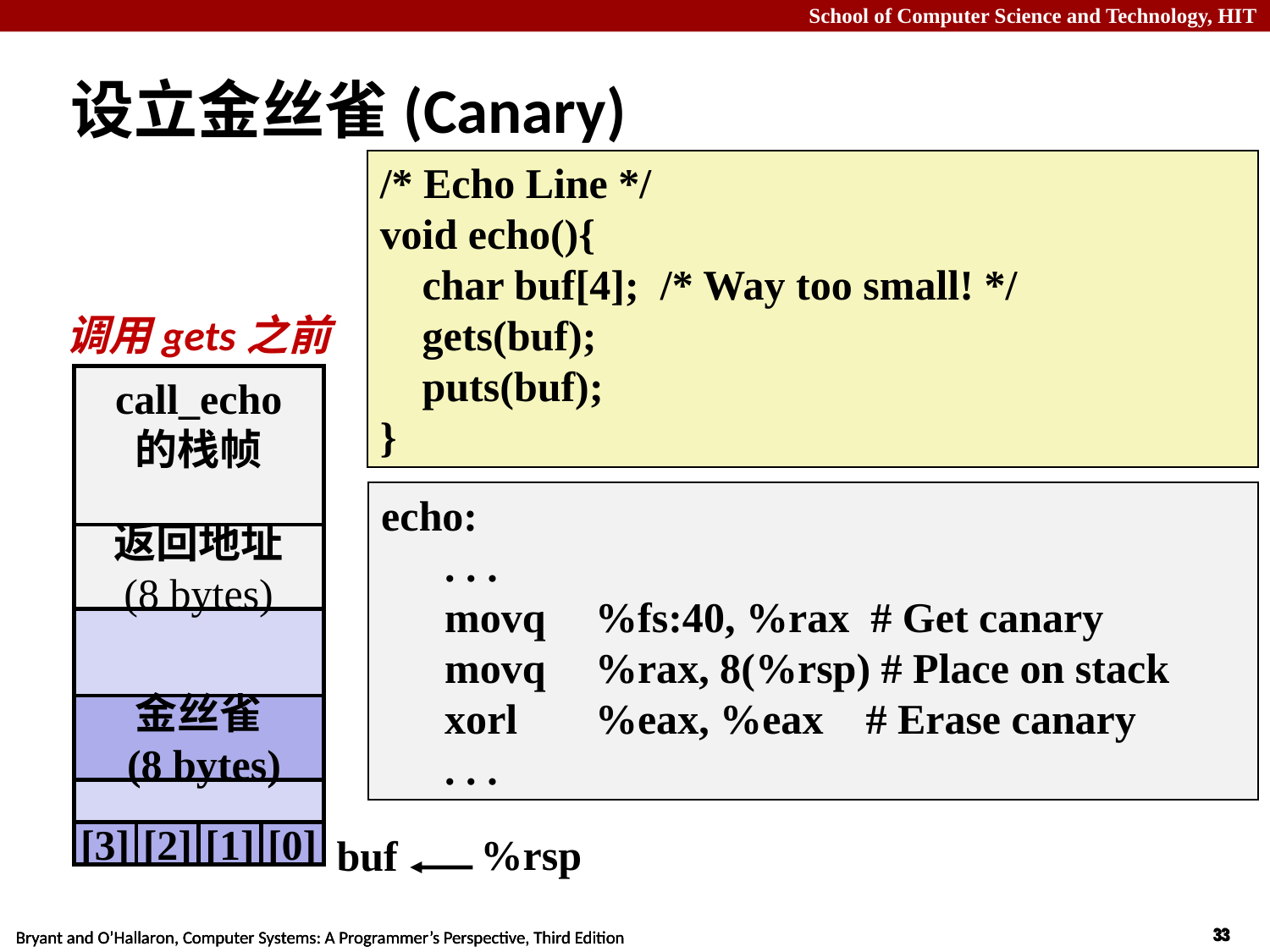

# 设立金丝雀(Canary)
/* Echo Line */
void echo(){
    char buf[4];  /* Way too small! */
    gets(buf);
    puts(buf);
}
调用gets之前
call_echo
的栈帧
echo:
	. . .
	movq	%fs:40, %rax  # Get canary
	movq	%rax, 8(%rsp) # Place on stack
	xorl	%eax, %eax    # Erase canary
	. . .
返回地址
(8 bytes)
20未用字节
金丝雀
 (8 bytes)
%rsp
[3]
[2]
[1]
[0]
buf